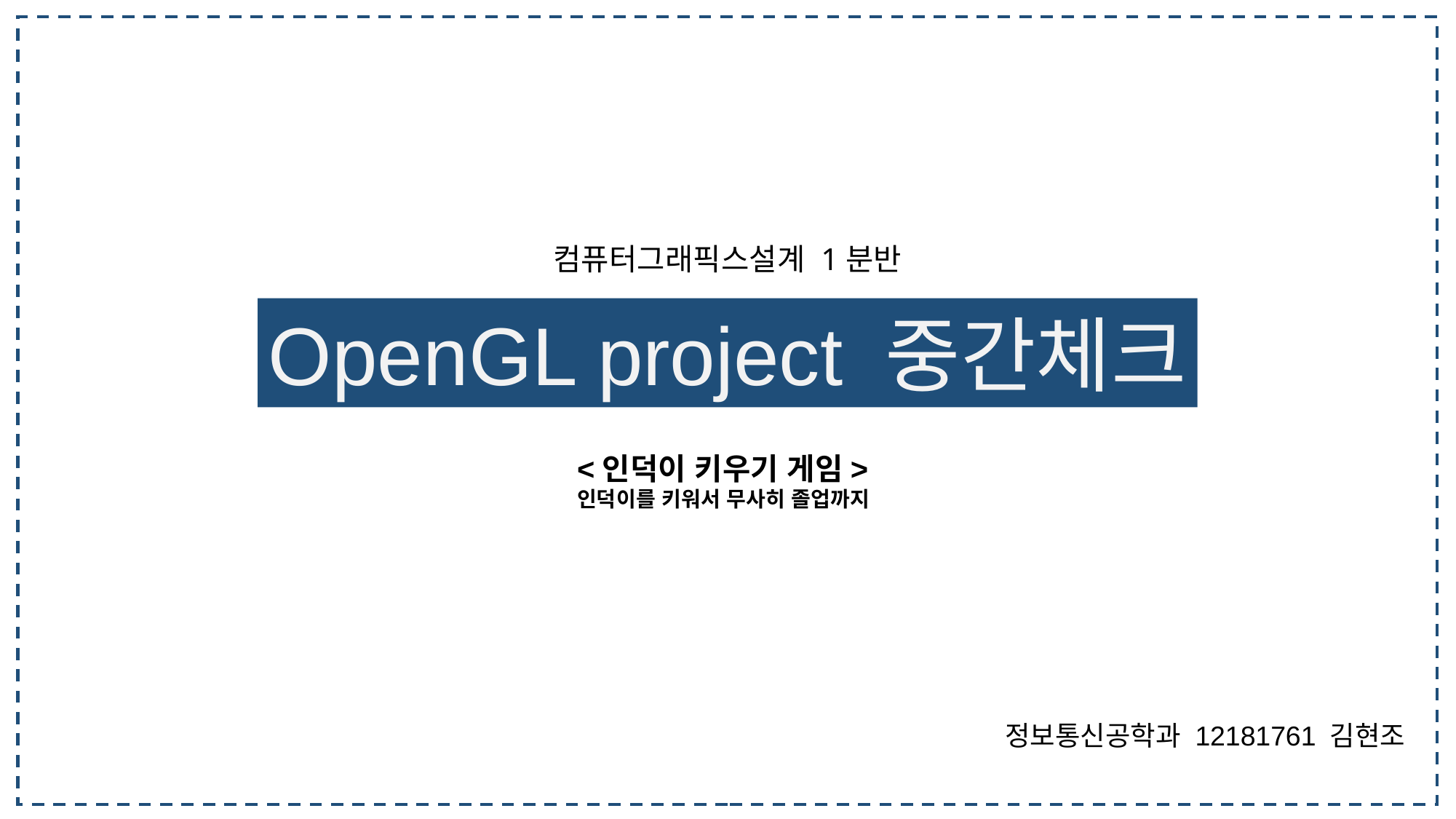

컴퓨터그래픽스설계 1분반
OpenGL project 중간체크
<인덕이 키우기 게임>
인덕이를 키워서 무사히 졸업까지
정보통신공학과 12181761 김현조